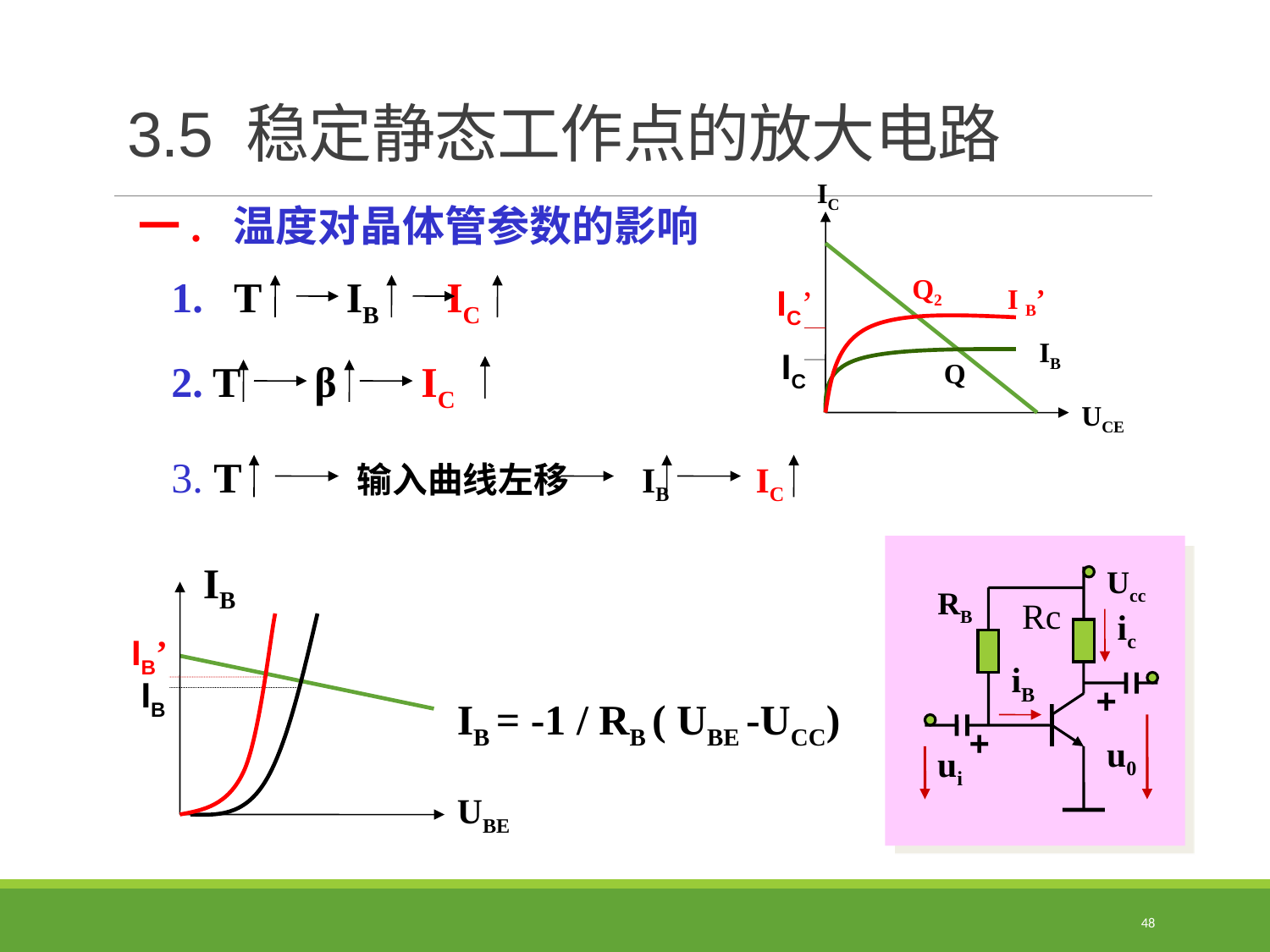

# 3.5 稳定静态工作点的放大电路
IC

IB

Q

UCE

IC
一.  温度对晶体管参数的影响
1.   T        IB           IC

Q2
IC’
I B’

2. T       β        IC

3. T          输入曲线左移        IB                 IC

Ucc

RB

Rc
ic

iB
+

+

u0
ui

IB

IB

UBE

IB’

IB = -1 / RB ( UBE -UCC)
48